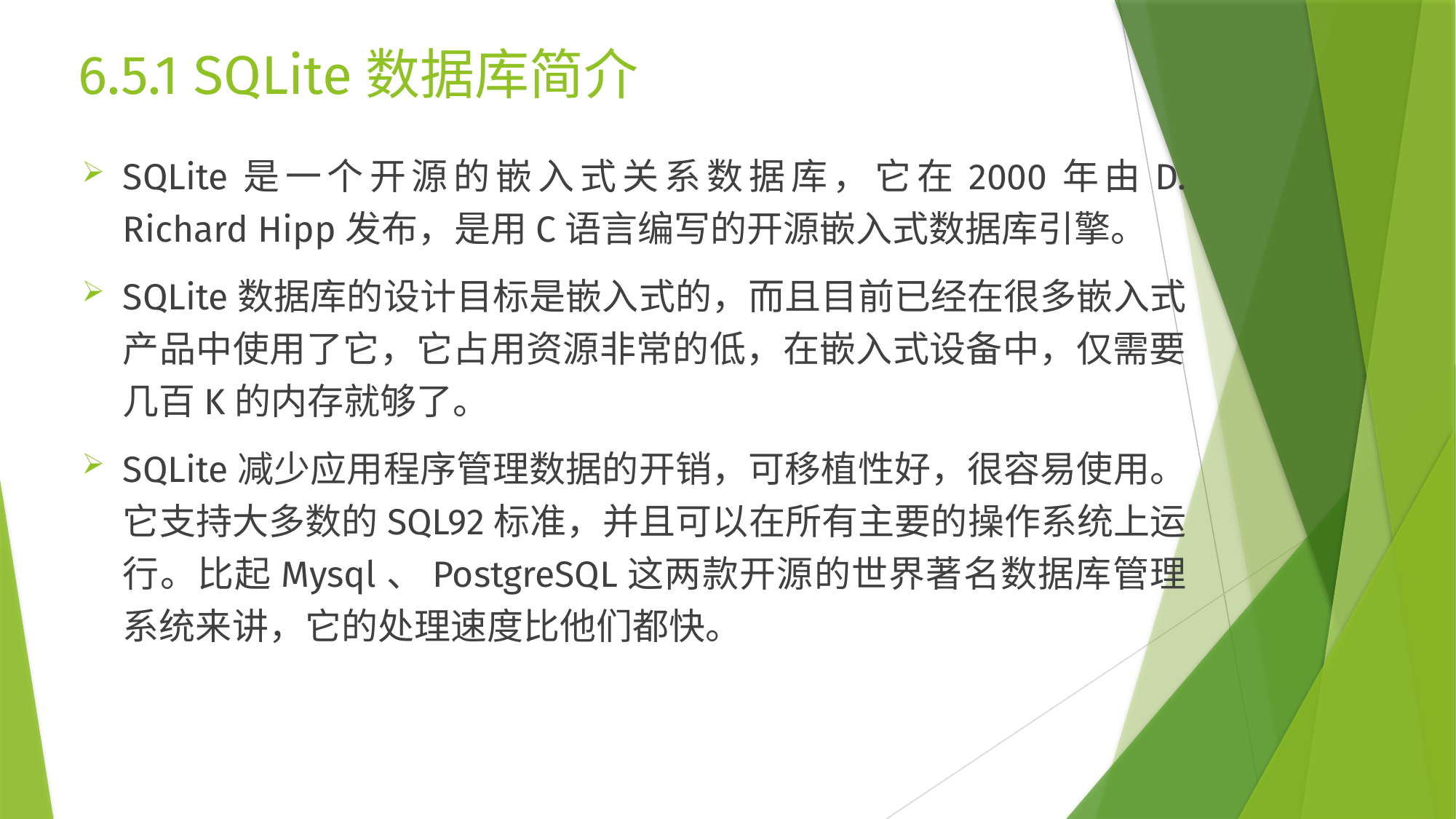

# 6.5.1 SQLite数据库简介
SQLite是一个开源的嵌入式关系数据库，它在2000年由D. Richard Hipp发布，是用C语言编写的开源嵌入式数据库引擎。
SQLite数据库的设计目标是嵌入式的，而且目前已经在很多嵌入式产品中使用了它，它占用资源非常的低，在嵌入式设备中，仅需要几百K的内存就够了。
SQLite减少应用程序管理数据的开销，可移植性好，很容易使用。它支持大多数的SQL92标准，并且可以在所有主要的操作系统上运行。比起Mysql、PostgreSQL这两款开源的世界著名数据库管理系统来讲，它的处理速度比他们都快。